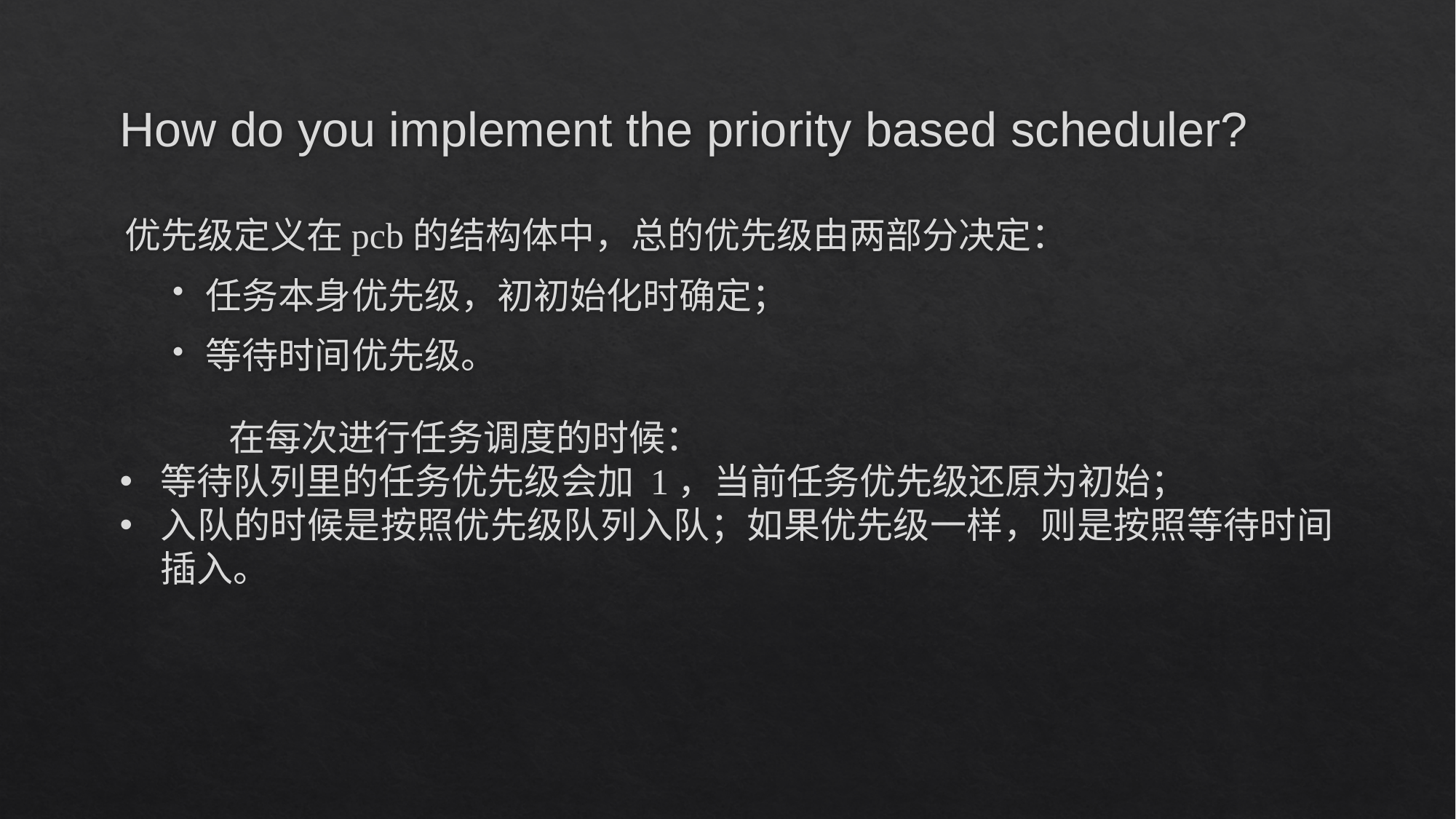

# How do you implement the priority based scheduler?
优先级定义在pcb的结构体中，总的优先级由两部分决定：
任务本身优先级，初初始化时确定；
等待时间优先级。
	在每次进行任务调度的时候：
等待队列里的任务优先级会加 1，当前任务优先级还原为初始；
入队的时候是按照优先级队列入队；如果优先级一样，则是按照等待时间插入。